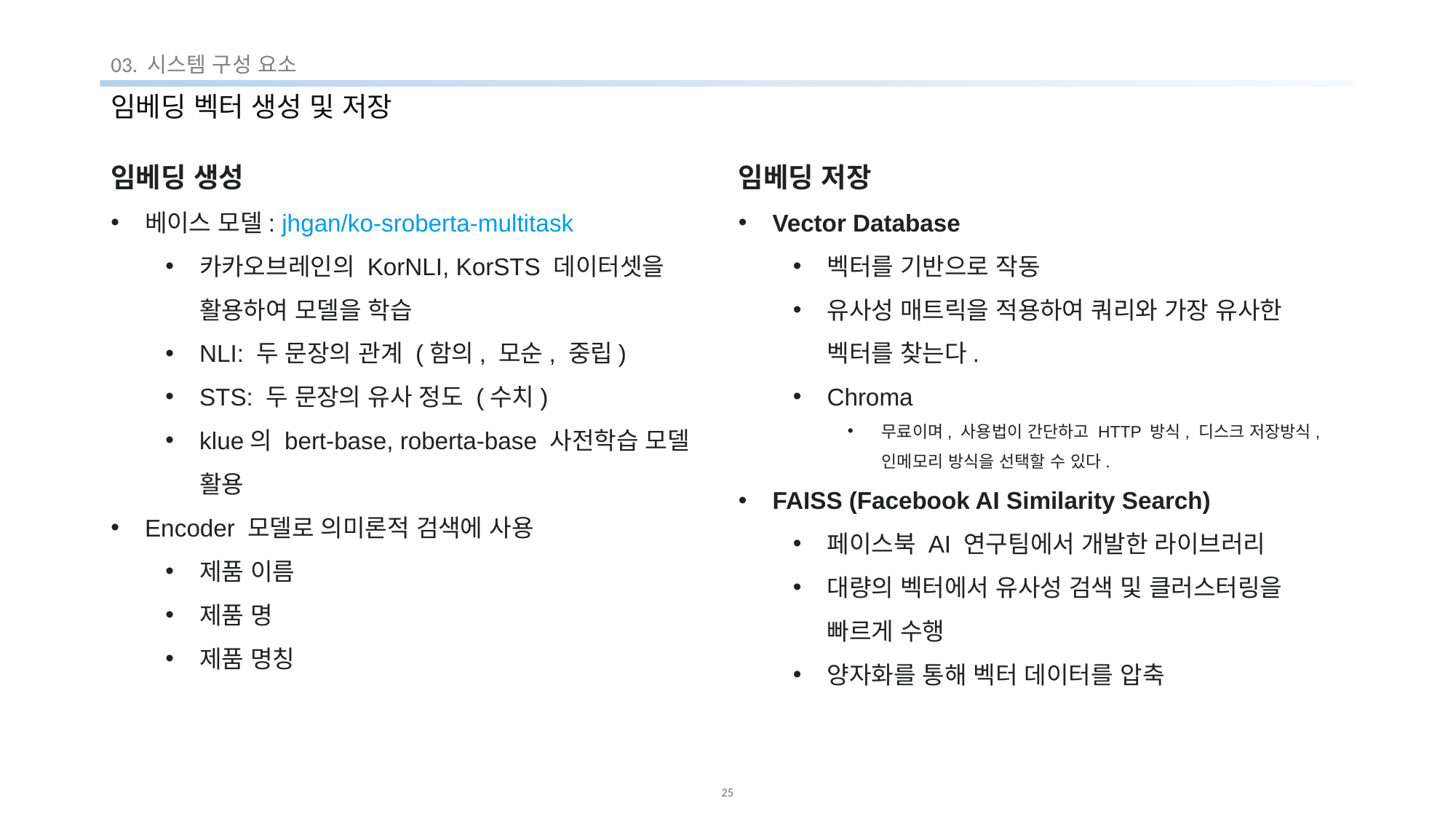

03. 시스템 구성 요소
# 임베딩 벡터 생성 및 저장
임베딩 생성
베이스 모델: jhgan/ko-sroberta-multitask
카카오브레인의 KorNLI, KorSTS 데이터셋을 활용하여 모델을 학습
NLI: 두 문장의 관계 (함의, 모순, 중립)
STS: 두 문장의 유사 정도 (수치)
klue의 bert-base, roberta-base 사전학습 모델 활용
Encoder 모델로 의미론적 검색에 사용
제품 이름
제품 명
제품 명칭
임베딩 저장
Vector Database
벡터를 기반으로 작동
유사성 매트릭을 적용하여 쿼리와 가장 유사한 벡터를 찾는다.
Chroma
무료이며, 사용법이 간단하고 HTTP 방식, 디스크 저장방식, 인메모리 방식을 선택할 수 있다.
FAISS (Facebook AI Similarity Search)
페이스북 AI 연구팀에서 개발한 라이브러리
대량의 벡터에서 유사성 검색 및 클러스터링을 빠르게 수행
양자화를 통해 벡터 데이터를 압축